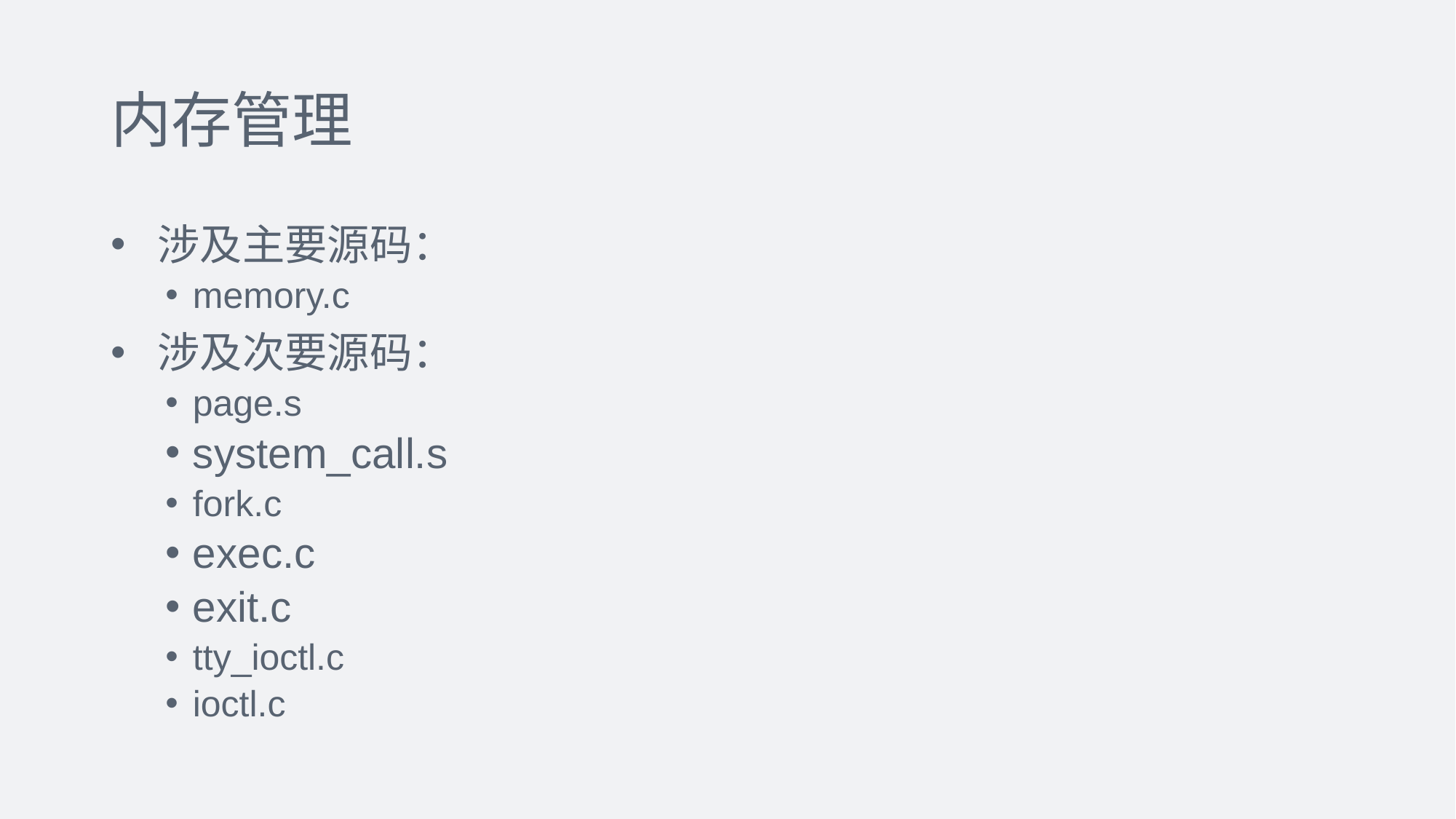

# 内存管理
 涉及主要源码：
memory.c
 涉及次要源码：
page.s
system_call.s
fork.c
exec.c
exit.c
tty_ioctl.c
ioctl.c